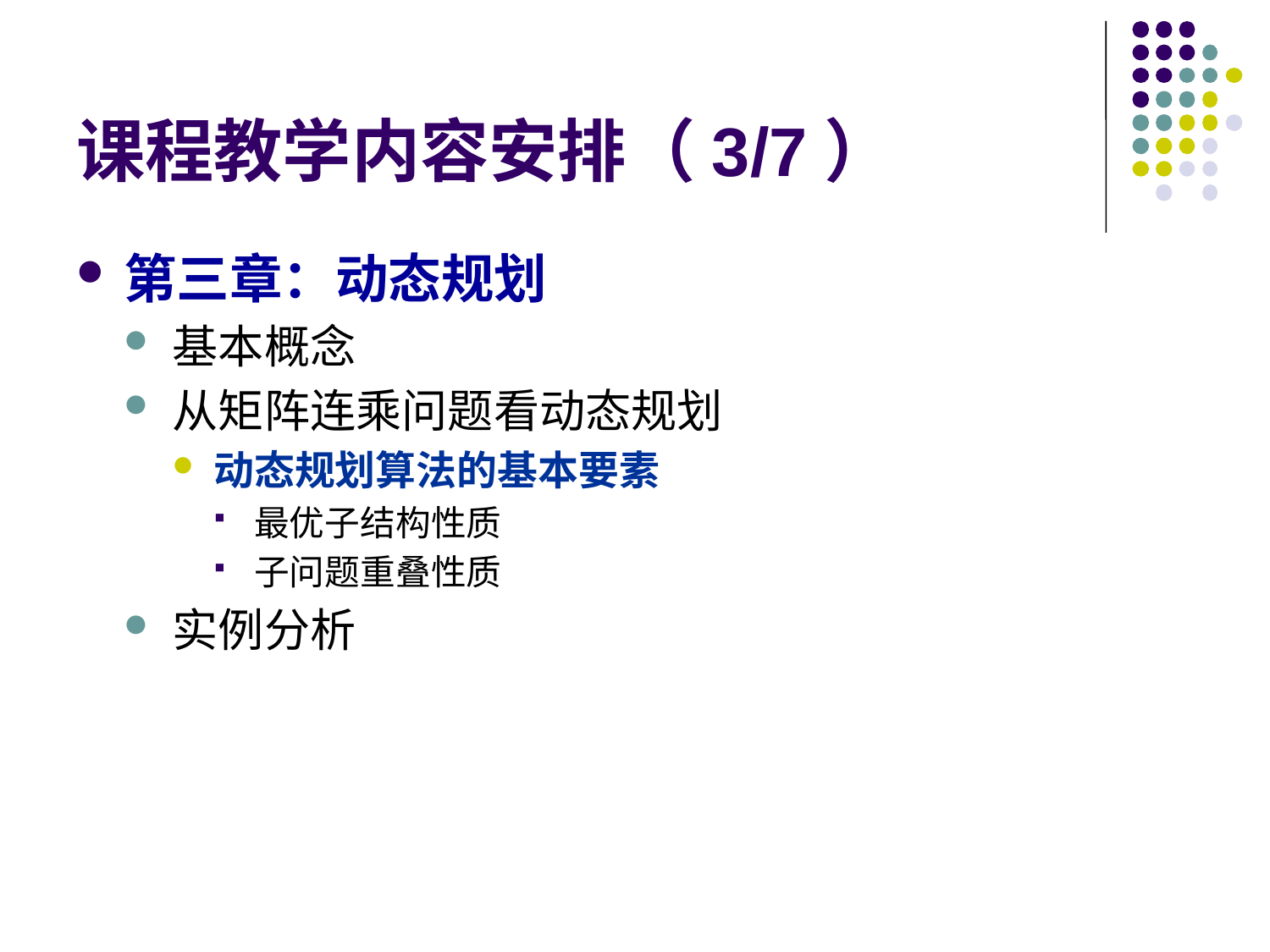

# 课程教学内容安排（3/7）
第三章：动态规划
基本概念
从矩阵连乘问题看动态规划
动态规划算法的基本要素
最优子结构性质
子问题重叠性质
实例分析